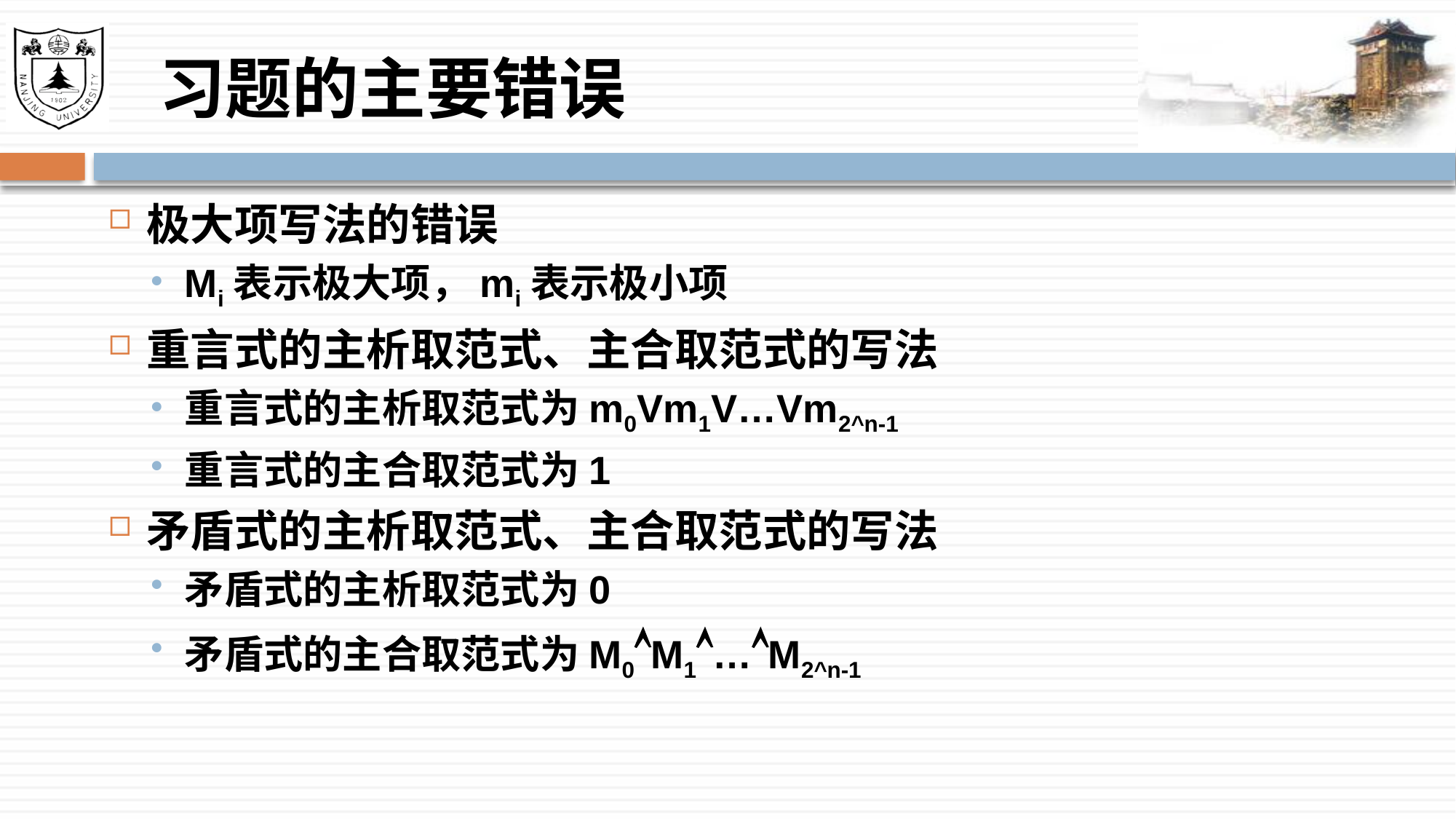

# 习题的主要错误
极大项写法的错误
Mi表示极大项，mi表示极小项
重言式的主析取范式、主合取范式的写法
重言式的主析取范式为m0Vm1V…Vm2^n-1
重言式的主合取范式为1
矛盾式的主析取范式、主合取范式的写法
矛盾式的主析取范式为0
矛盾式的主合取范式为M0∧M1∧…∧M2^n-1